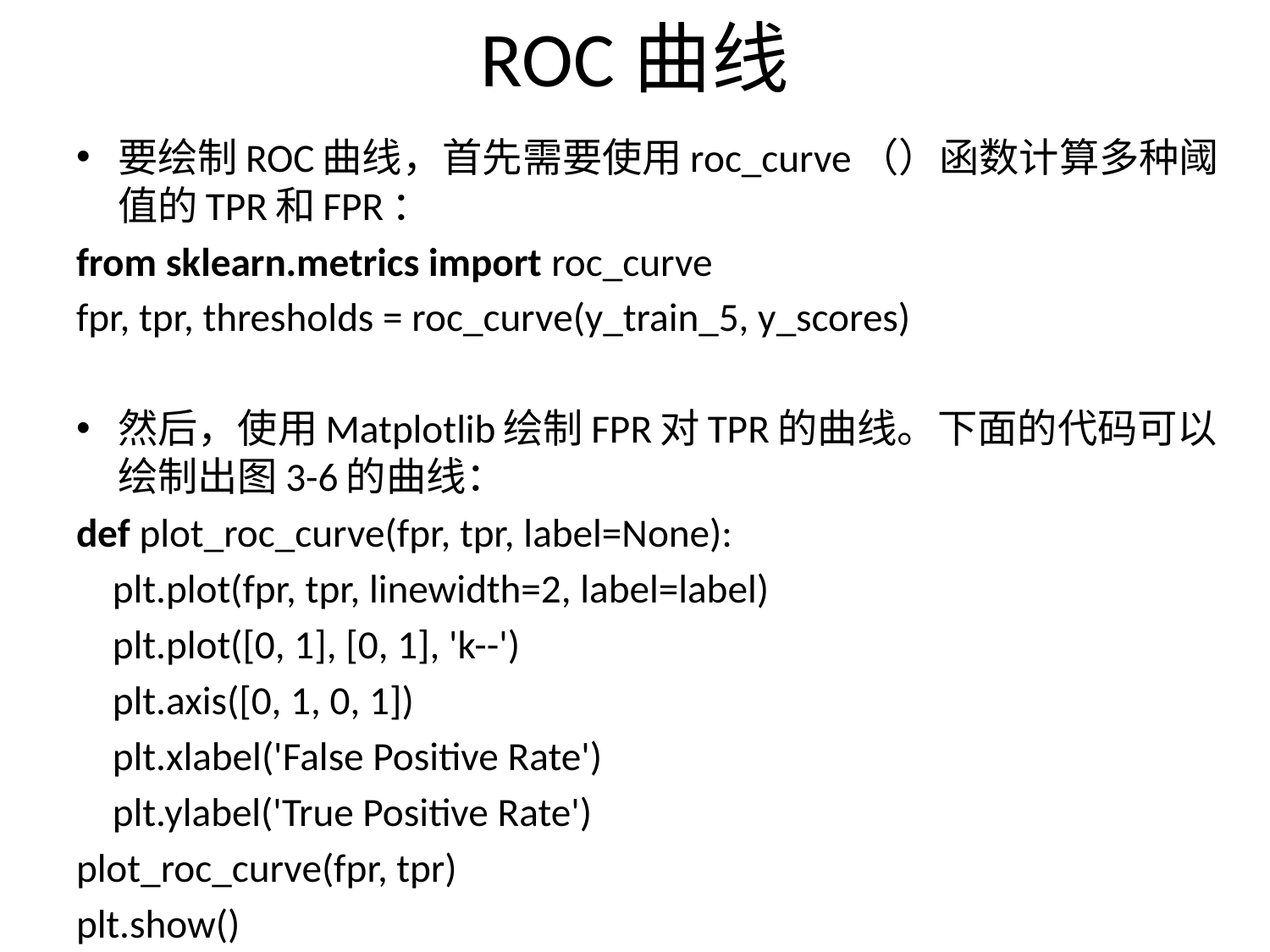

# ROC曲线
要绘制ROC曲线，首先需要使用roc_curve（）函数计算多种阈值的TPR和FPR：
from sklearn.metrics import roc_curve
fpr, tpr, thresholds = roc_curve(y_train_5, y_scores)

然后，使用Matplotlib绘制FPR对TPR的曲线。下面的代码可以绘制出图3-6的曲线：
def plot_roc_curve(fpr, tpr, label=None):
    plt.plot(fpr, tpr, linewidth=2, label=label)
    plt.plot([0, 1], [0, 1], 'k--')
    plt.axis([0, 1, 0, 1])
    plt.xlabel('False Positive Rate')
    plt.ylabel('True Positive Rate')
plot_roc_curve(fpr, tpr)
plt.show()